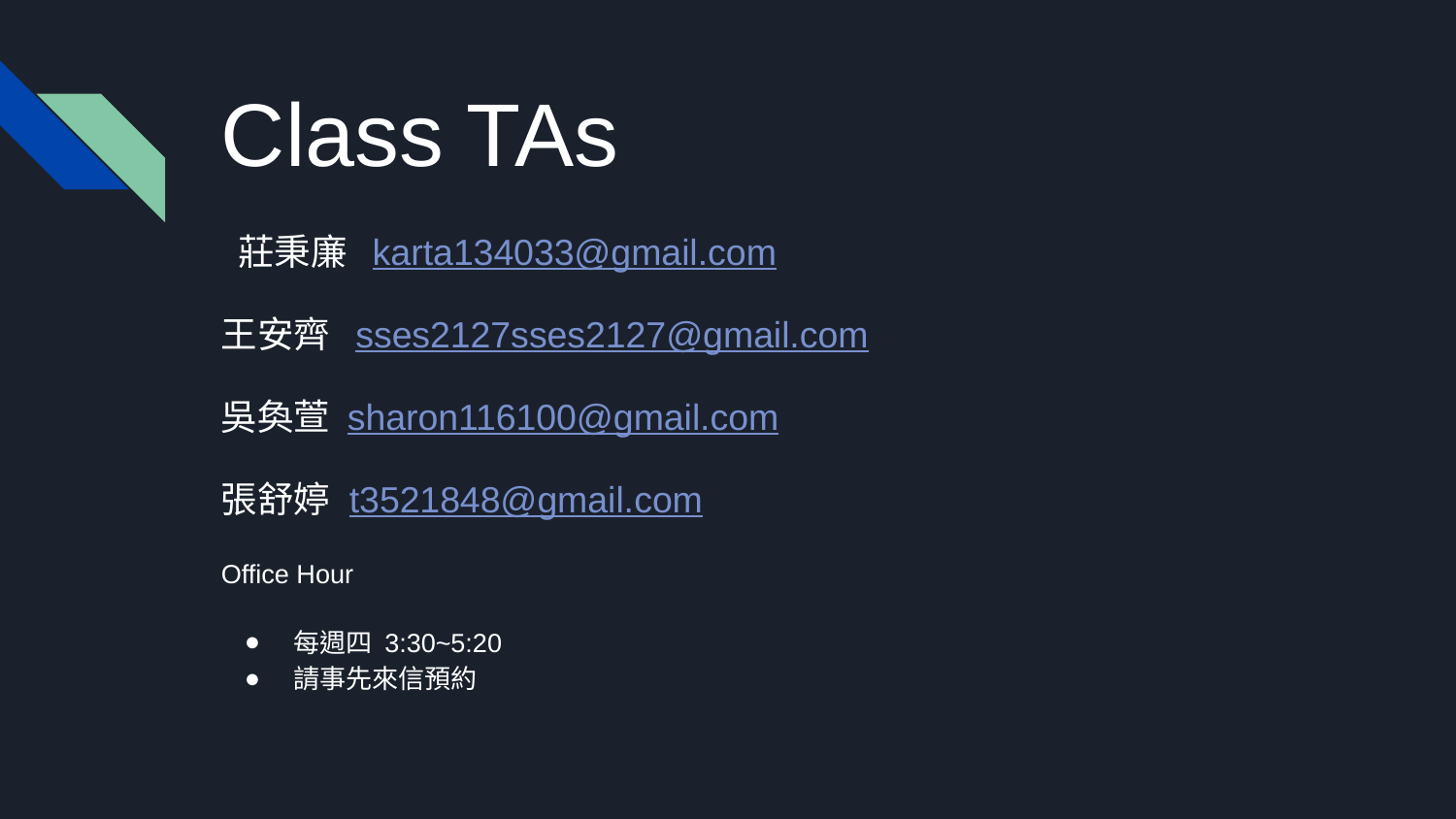

# Class TAs
 莊秉廉  karta134033@gmail.com
王安齊  sses2127sses2127@gmail.com
吳奐萱 sharon116100@gmail.com
張舒婷 t3521848@gmail.com
Office Hour
每週四 3:30~5:20
請事先來信預約